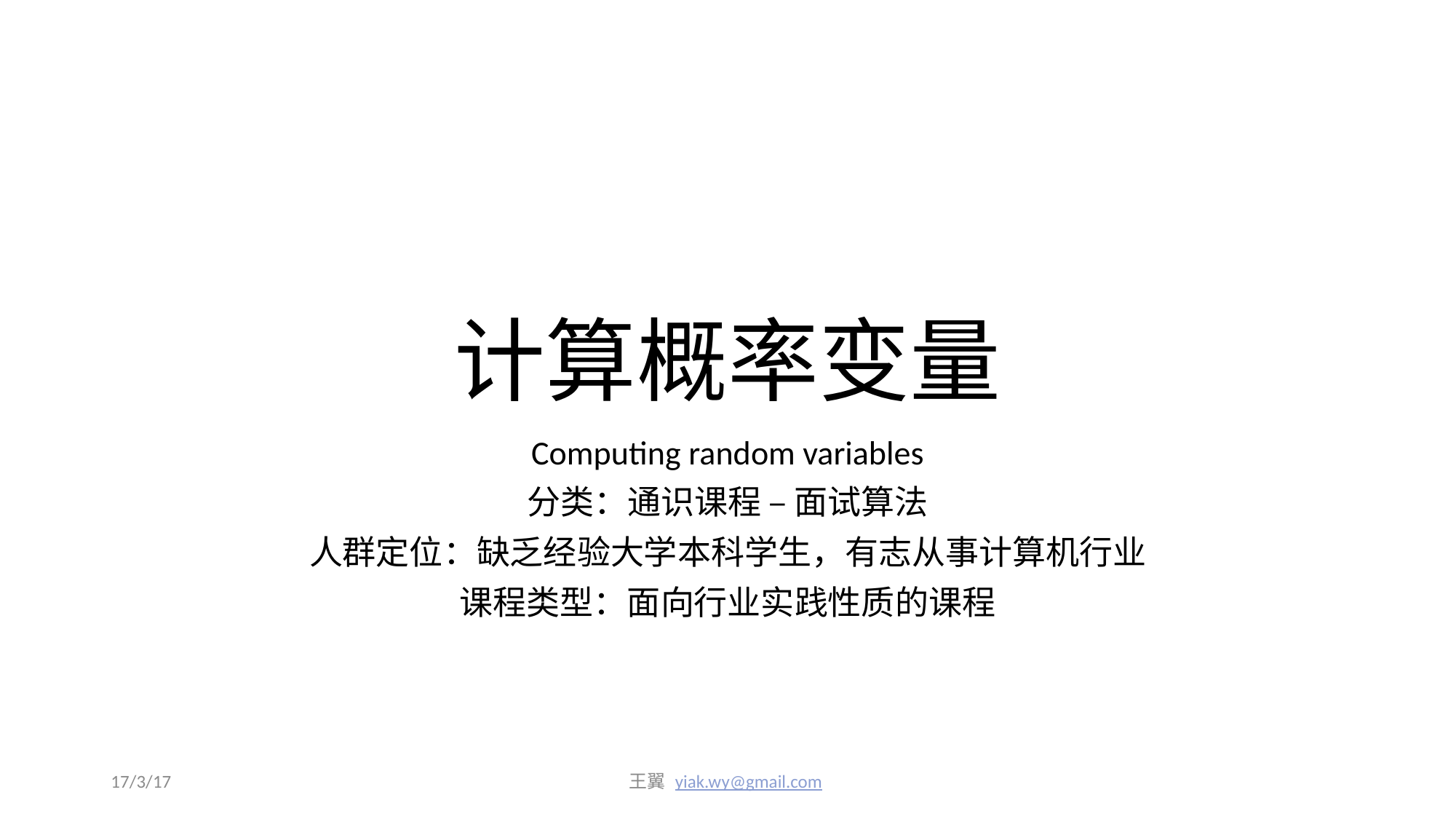

# 计算概率变量
Computing random variables
分类：通识课程 – 面试算法
人群定位：缺乏经验大学本科学生，有志从事计算机行业
课程类型：面向行业实践性质的课程
17/3/17
王翼 yiak.wy@gmail.com